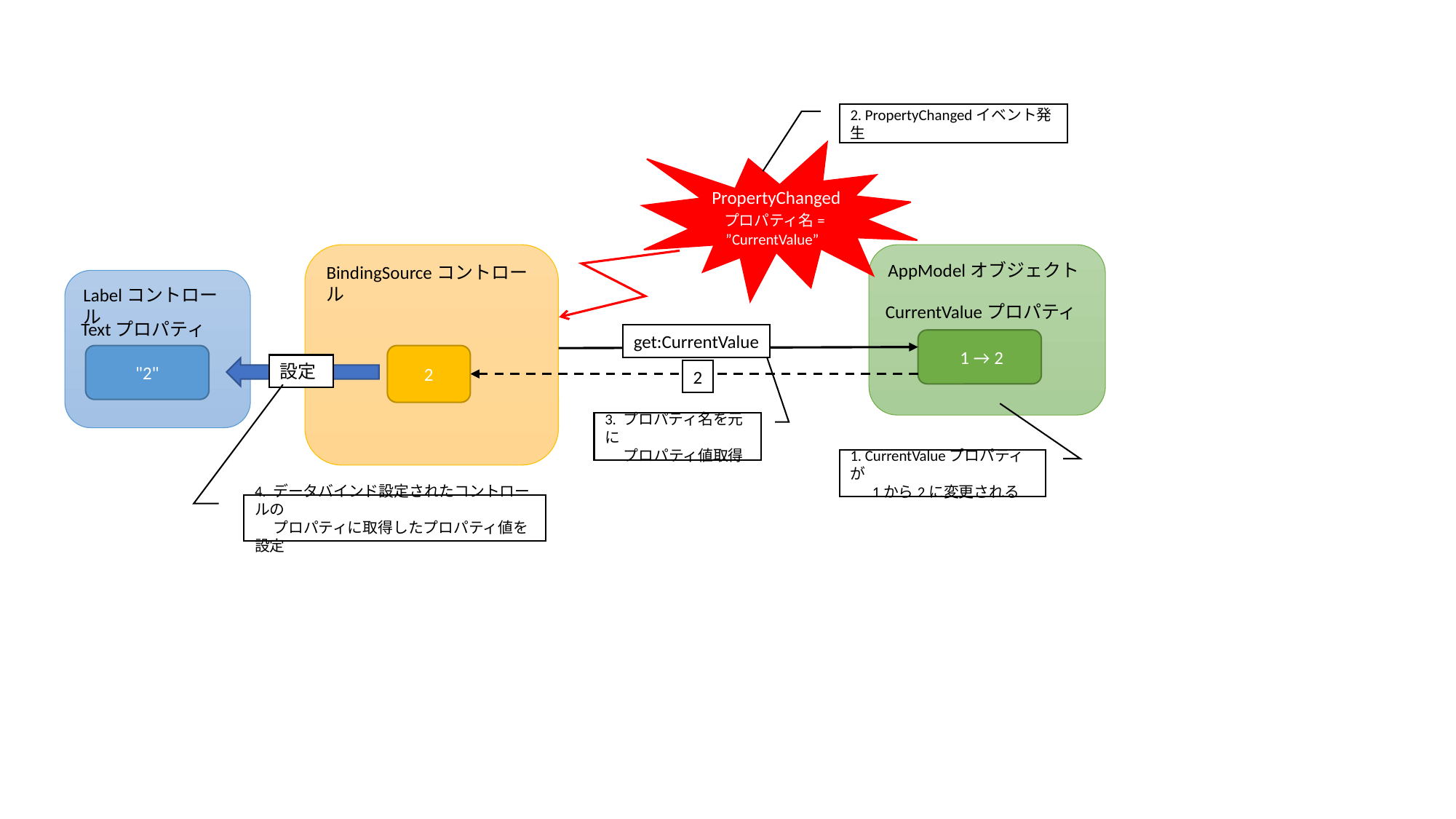

2. PropertyChangedイベント発生
PropertyChanged
  プロパティ名=
    ”CurrentValue”

BindingSourceコントロール
AppModelオブジェクト
Labelコントロール
CurrentValueプロパティ
Textプロパティ
get:CurrentValue
 1 → 2
"2"
2
設定

2
3. プロパティ名を元に
　 プロパティ値取得
1. CurrentValueプロパティが
　 1から2に変更される
4. データバインド設定されたコントロールの
　 プロパティに取得したプロパティ値を設定